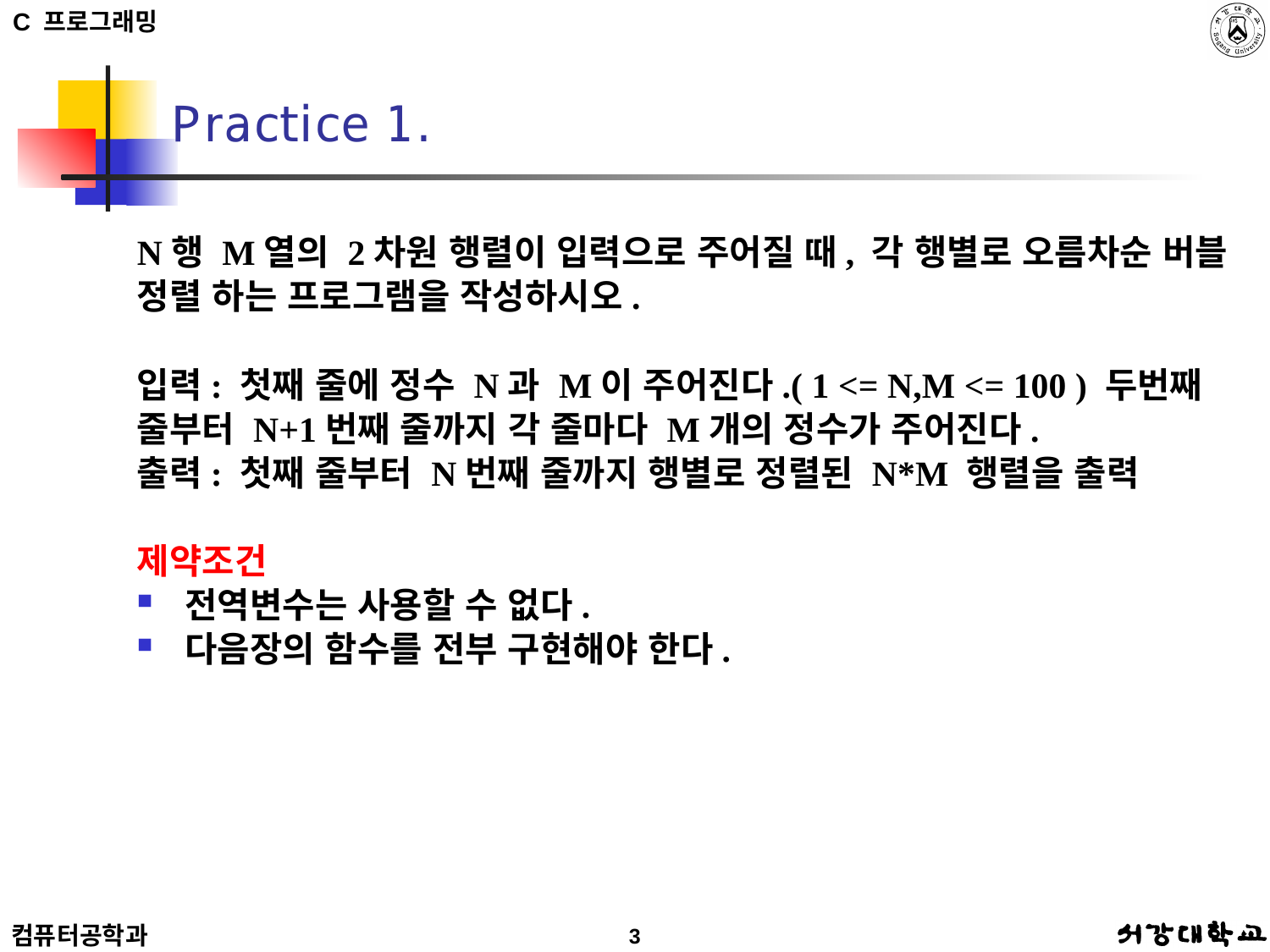

# Practice 1.
N행 M열의 2차원 행렬이 입력으로 주어질 때, 각 행별로 오름차순 버블 정렬 하는 프로그램을 작성하시오.

입력: 첫째 줄에 정수 N과 M이 주어진다.( 1 <= N,M <= 100 ) 두번째 줄부터 N+1번째 줄까지 각 줄마다 M개의 정수가 주어진다.
출력: 첫째 줄부터 N번째 줄까지 행별로 정렬된 N*M 행렬을 출력

제약조건
전역변수는 사용할 수 없다.
다음장의 함수를 전부 구현해야 한다.

3